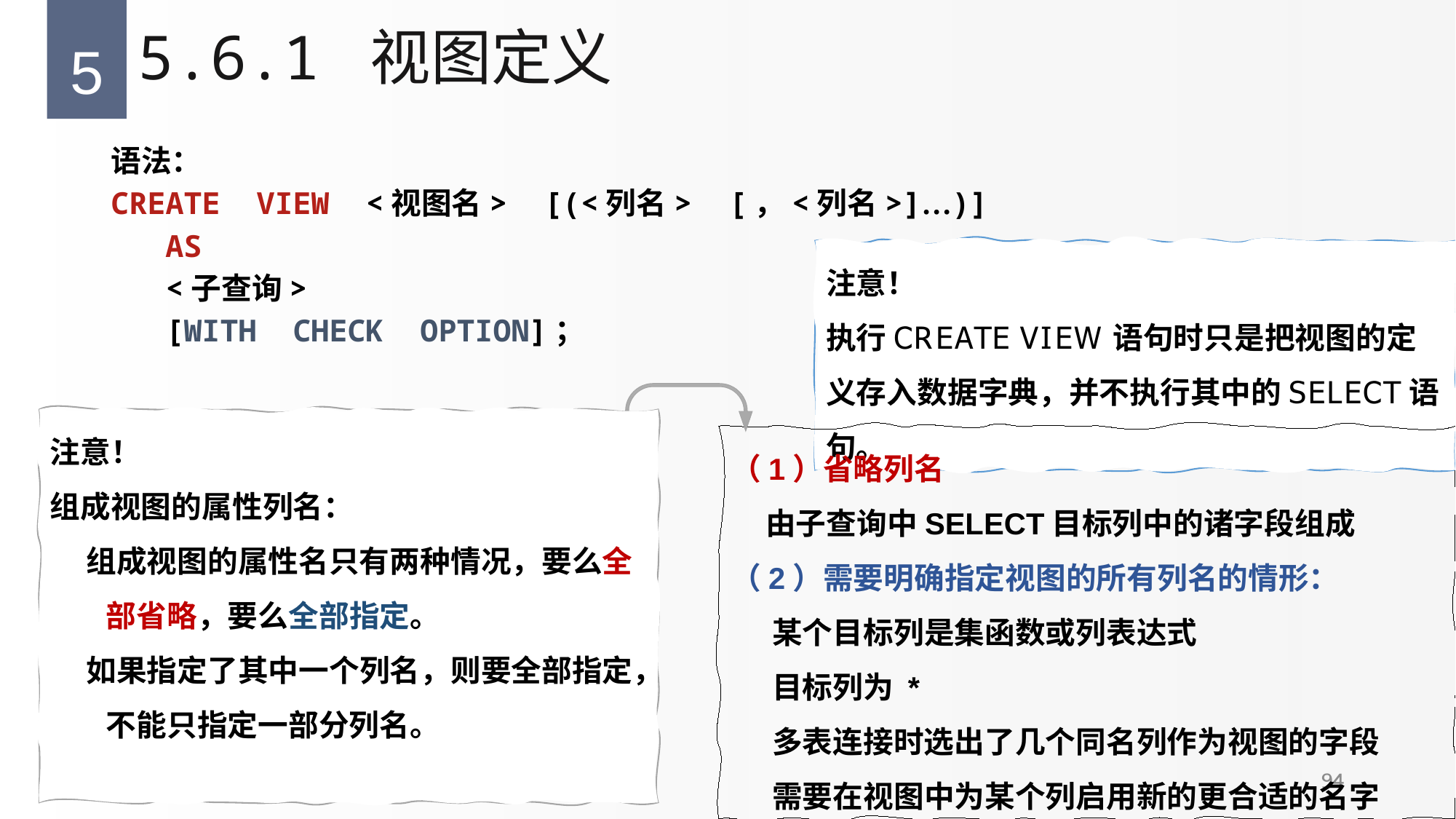

# 5.6.1 视图定义
语法：
CREATE  VIEW  <视图名>  [(<列名>  [，<列名>]…)]
   AS
   <子查询>
   [WITH  CHECK  OPTION]；
注意！
执行CREATE VIEW语句时只是把视图的定义存入数据字典，并不执行其中的SELECT语句。

（1）省略列名
    由子查询中SELECT目标列中的诸字段组成
（2）需要明确指定视图的所有列名的情形：
某个目标列是集函数或列表达式
目标列为 *
多表连接时选出了几个同名列作为视图的字段
需要在视图中为某个列启用新的更合适的名字
注意！
组成视图的属性列名：
    组成视图的属性名只有两种情况，要么全部省略，要么全部指定。
    如果指定了其中一个列名，则要全部指定，不能只指定一部分列名。

94